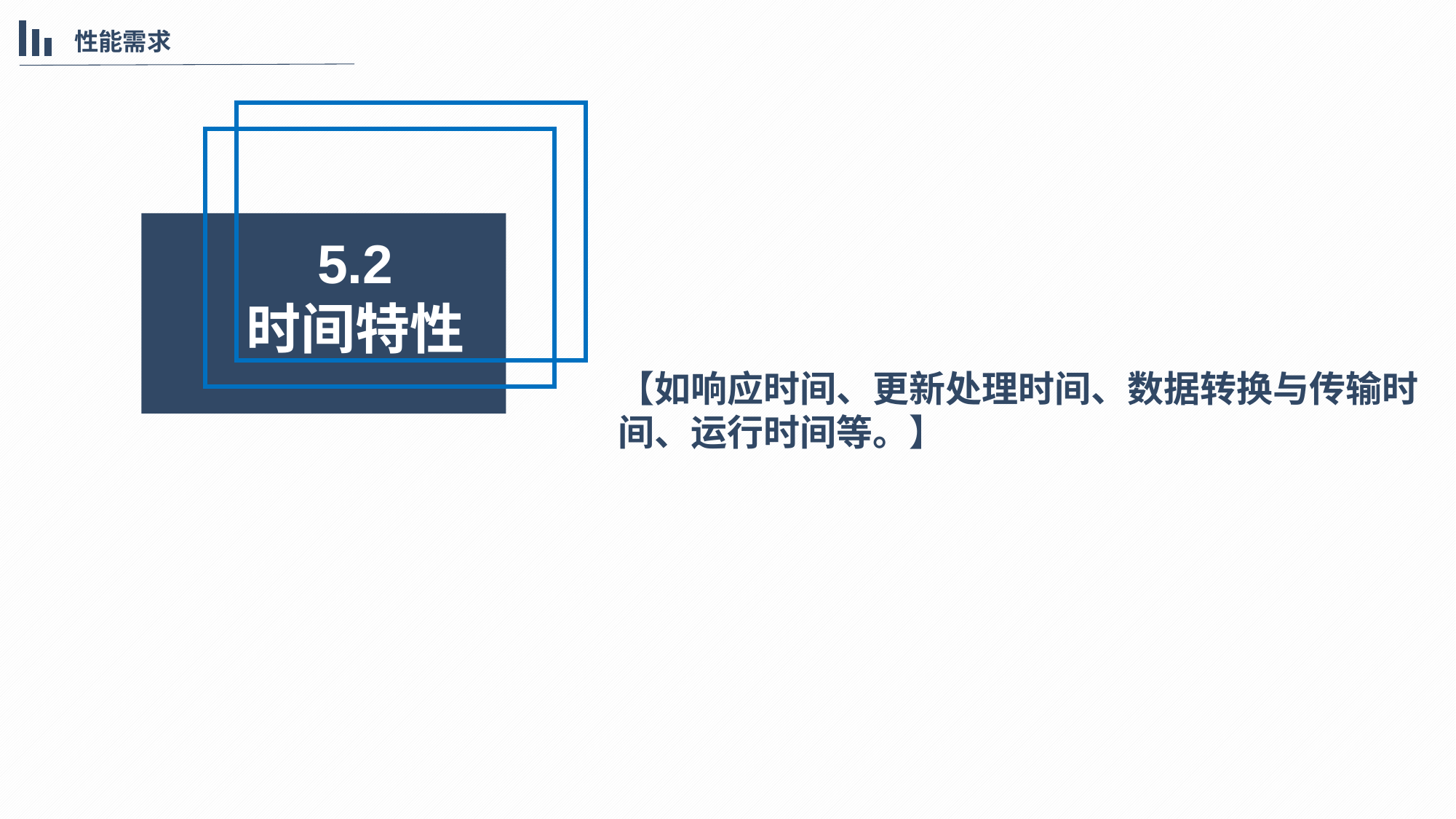

性能需求

5.2
时间特性
【如响应时间、更新处理时间、数据转换与传输时间、运行时间等。】